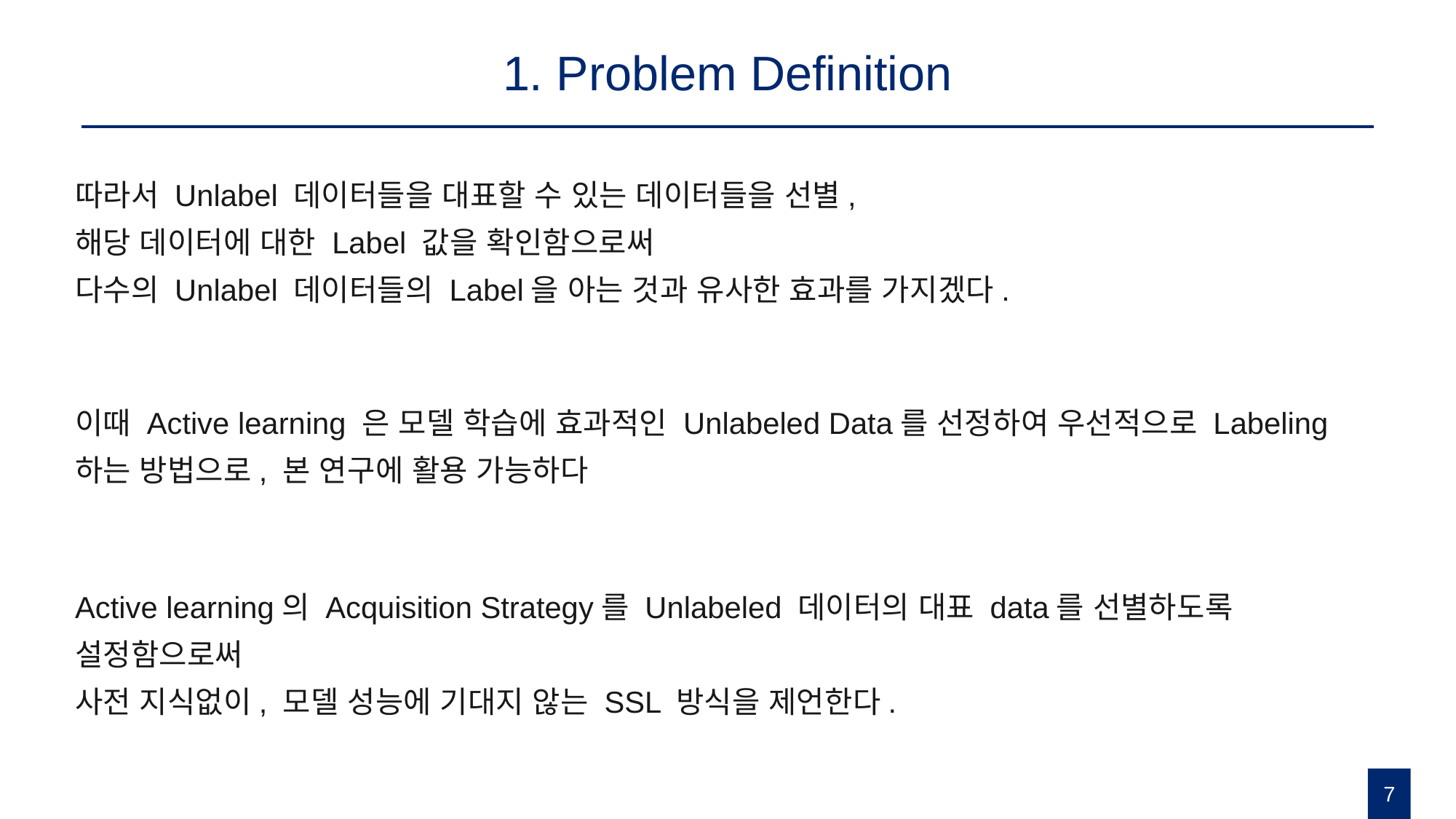

# 1. Problem Definition
따라서 Unlabel 데이터들을 대표할 수 있는 데이터들을 선별,
해당 데이터에 대한 Label 값을 확인함으로써
다수의 Unlabel 데이터들의 Label을 아는 것과 유사한 효과를 가지겠다.
이때 Active learning 은 모델 학습에 효과적인 Unlabeled Data를 선정하여 우선적으로 Labeling 하는 방법으로, 본 연구에 활용 가능하다
Active learning의 Acquisition Strategy를 Unlabeled 데이터의 대표 data를 선별하도록 설정함으로써
사전 지식없이, 모델 성능에 기대지 않는 SSL 방식을 제언한다.
Q. 꼭 Pseudo labeling 이여야 하는 이유가 있나?
Label data가 너무 적으면 모델 학습을 할 수가 없다.
즉, SSL을 돌리기 위한 최소한의 마중물을 확보하기 위해서라도 pseudo labeling이 필요하다.